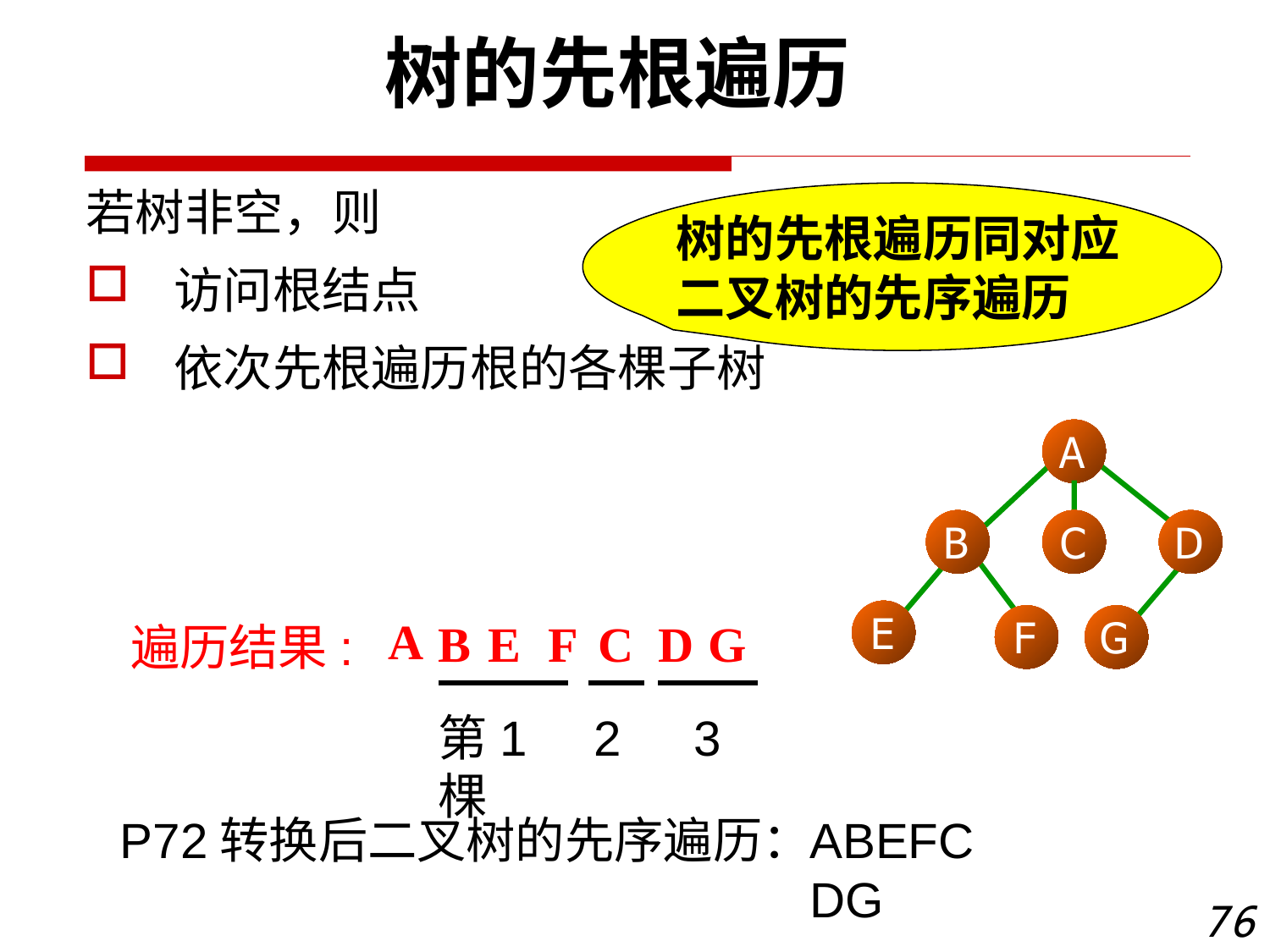

树的先根遍历
若树非空，则
 访问根结点
 依次先根遍历根的各棵子树

树的先根遍历同对应二叉树的先序遍历
A

B
C
D

E
F
G
遍历结果:
A
E
F
C
D
G
B
第1棵
2
3
P72转换后二叉树的先序遍历：
ABEFCDG
76